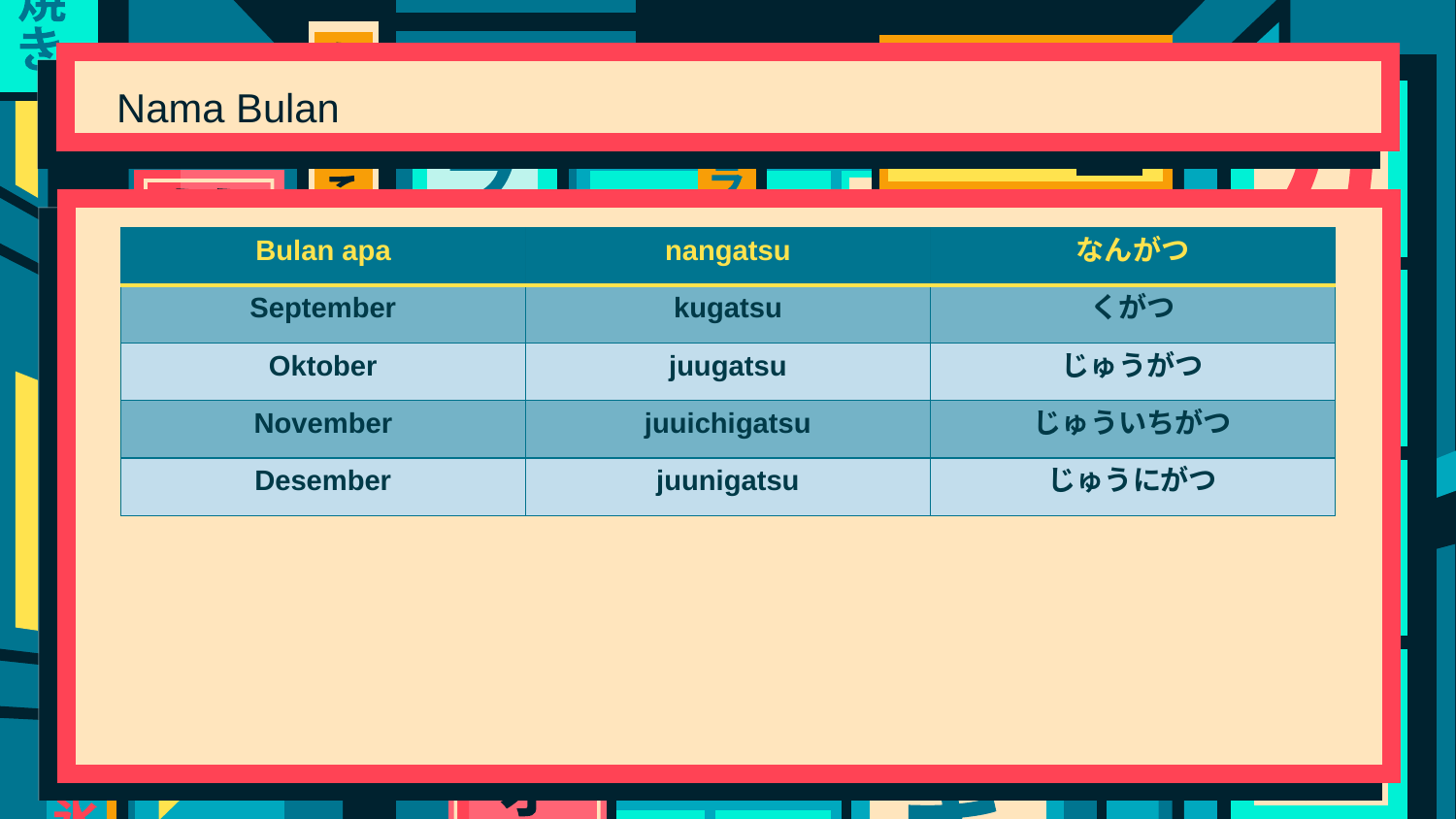

# Nama Bulan
| Bulan apa | nangatsu | なんがつ |
| --- | --- | --- |
| September | kugatsu | くがつ |
| Oktober | juugatsu | じゅうがつ |
| November | juuichigatsu | じゅういちがつ |
| Desember | juunigatsu | じゅうにがつ |